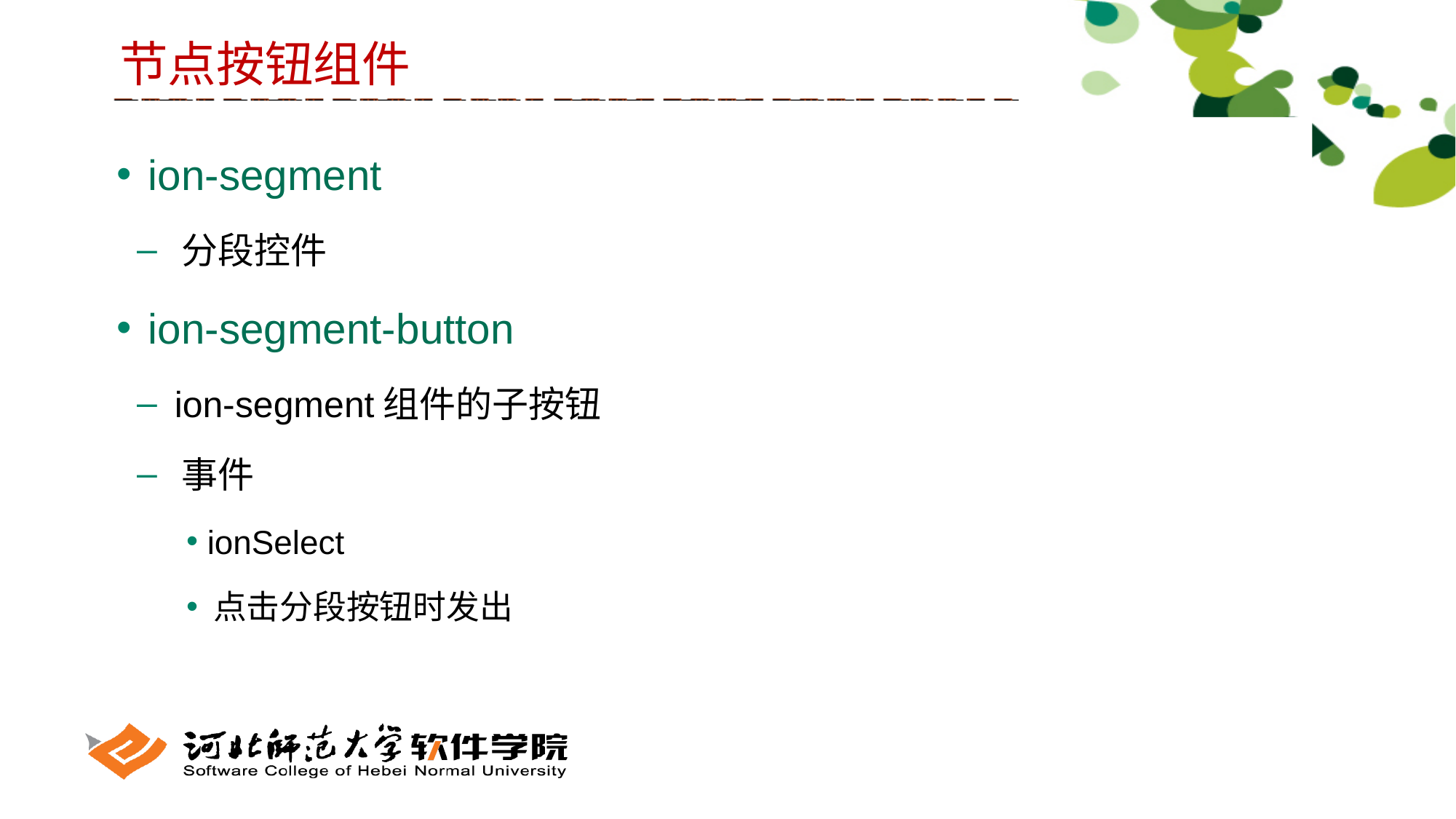

节点按钮组件
 ion-segment
 分段控件
 ion-segment-button
 ion-segment组件的子按钮
 事件
 ionSelect
 点击分段按钮时发出